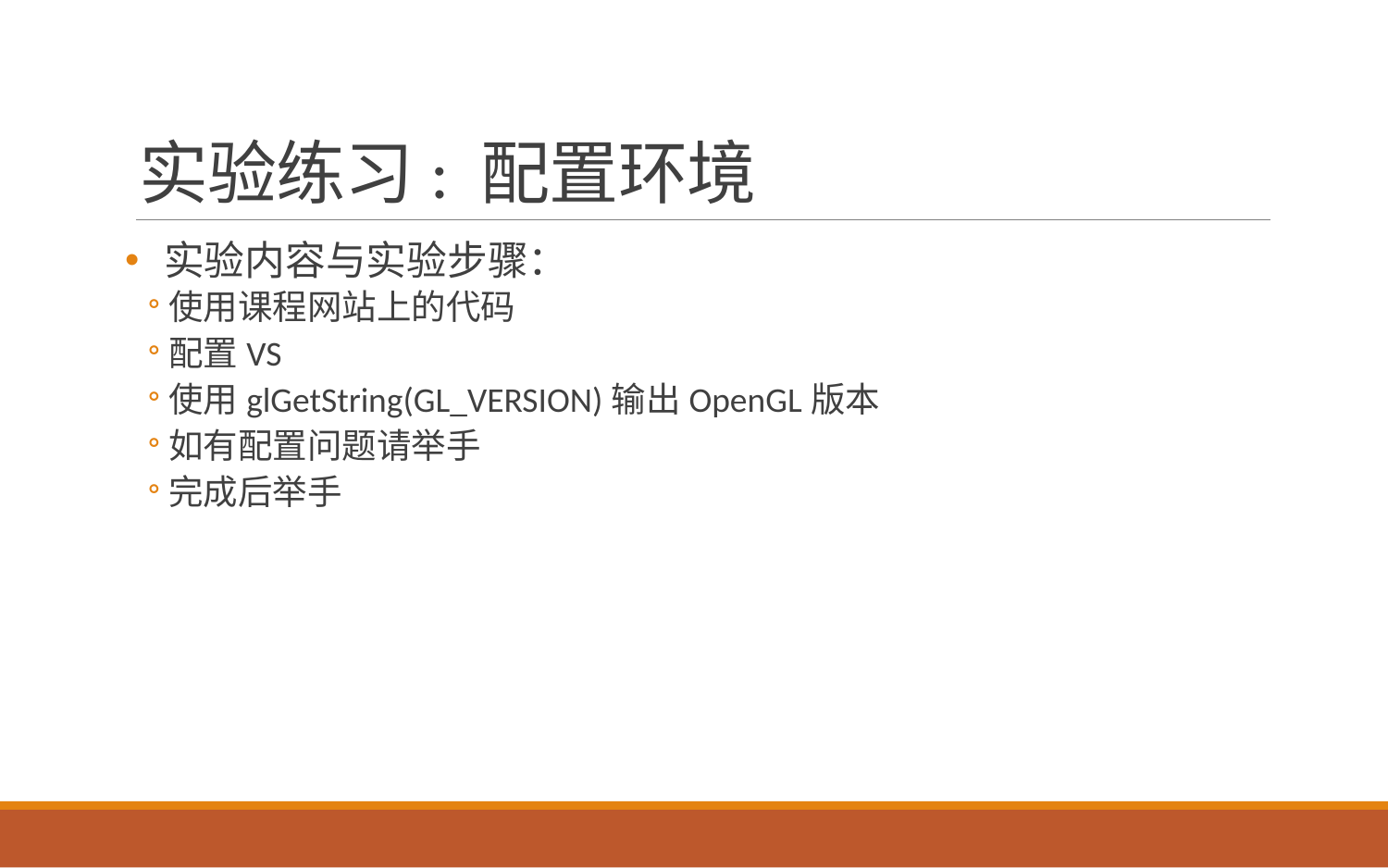

# 实验练习: 配置环境
实验内容与实验步骤：
使用课程网站上的代码
配置VS
使用glGetString(GL_VERSION)输出OpenGL版本
如有配置问题请举手
完成后举手